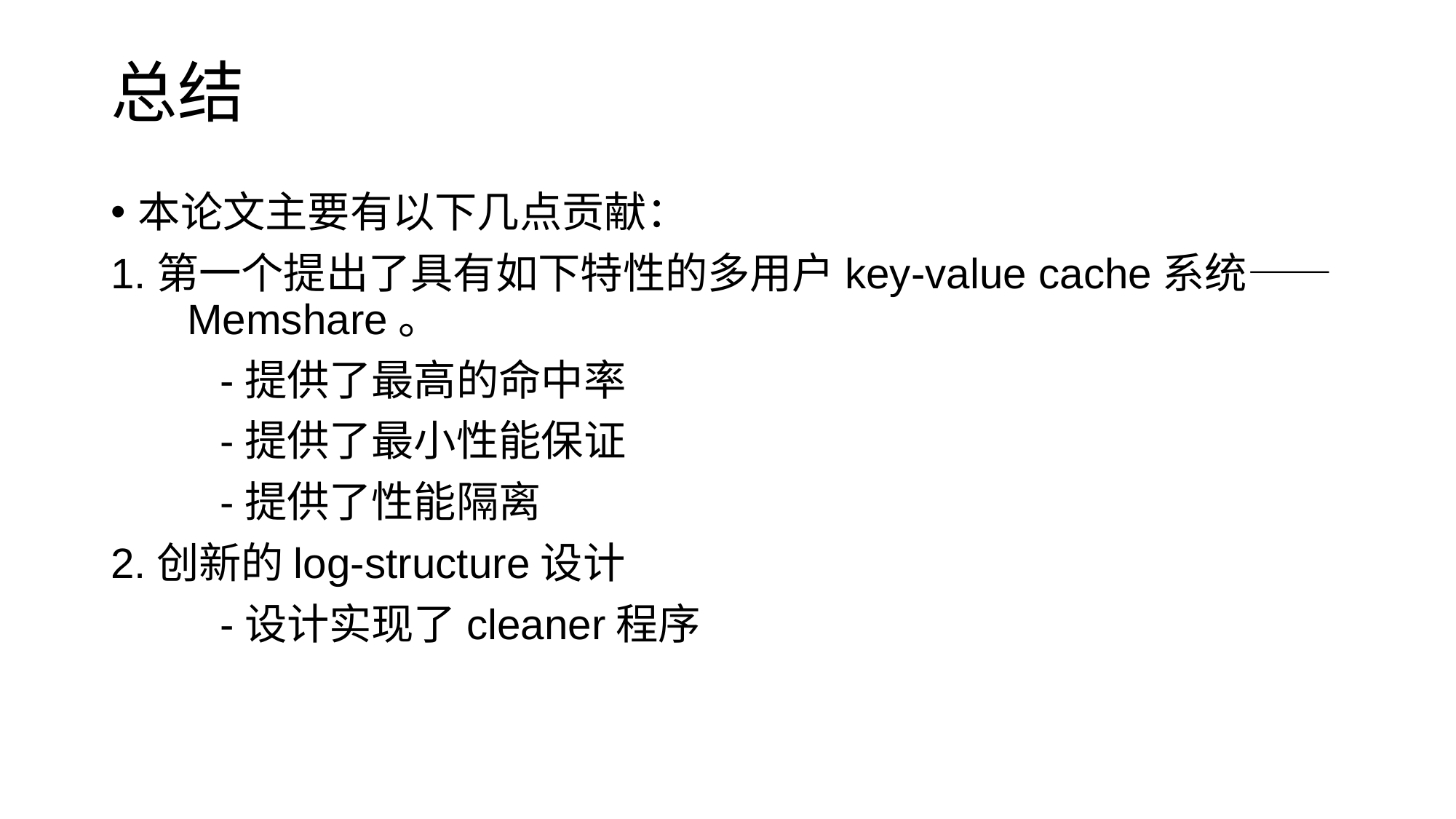

# 总结
本论文主要有以下几点贡献：
1.第一个提出了具有如下特性的多用户key-value cache系统——         Memshare。
	-提供了最高的命中率
	-提供了最小性能保证
	-提供了性能隔离
2.创新的log-structure设计
	-设计实现了cleaner程序